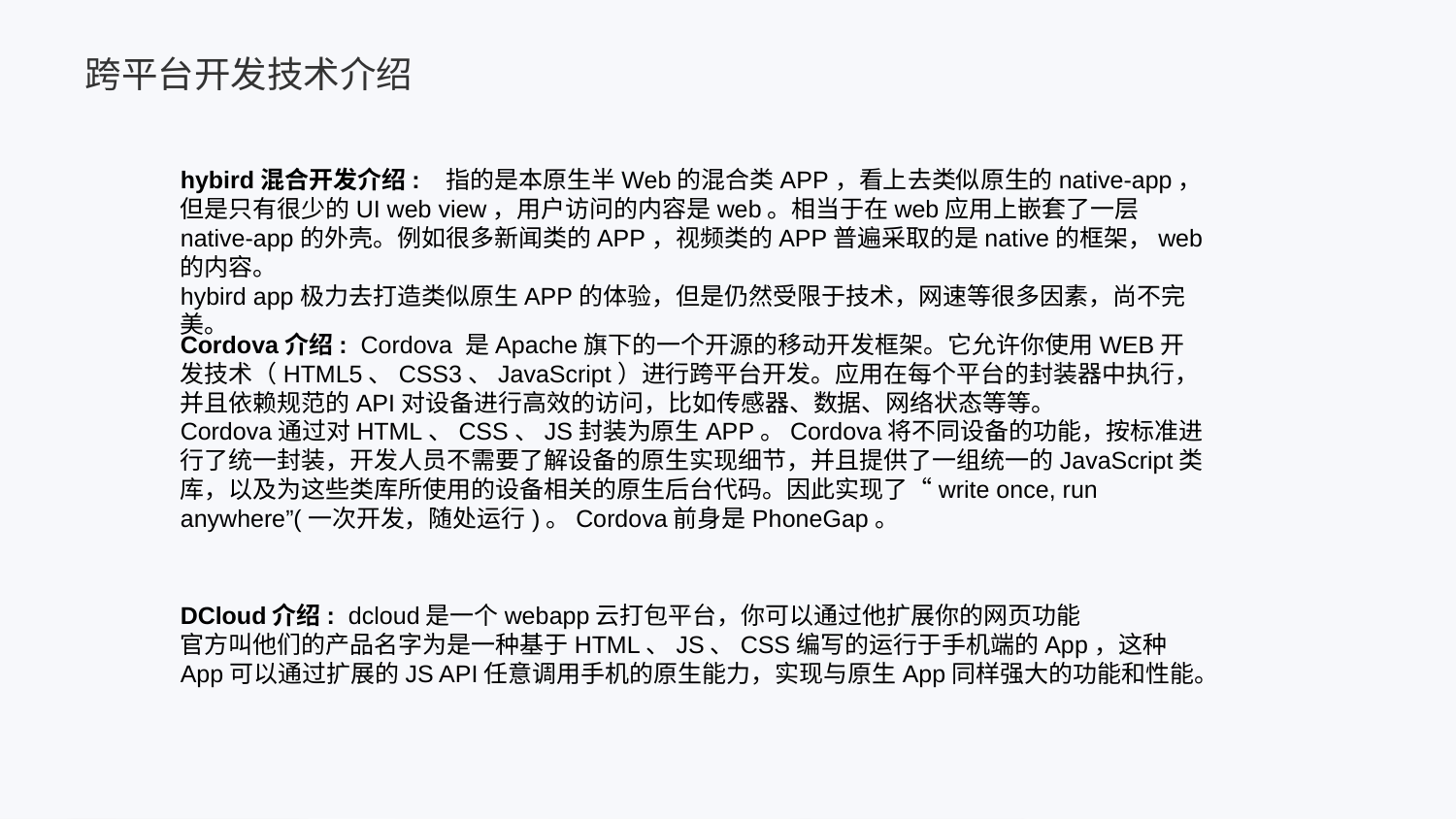

跨平台开发技术介绍
hybird混合开发介绍:   指的是本原生半Web的混合类APP，看上去类似原生的native-app，但是只有很少的UI web view，用户访问的内容是web。相当于在web应用上嵌套了一层native-app的外壳。例如很多新闻类的APP，视频类的APP普遍采取的是native的框架，web的内容。
hybird app极力去打造类似原生APP的体验，但是仍然受限于技术，网速等很多因素，尚不完美。
Cordova介绍:  Cordova 是Apache旗下的一个开源的移动开发框架。它允许你使用WEB开发技术（HTML5、CSS3、JavaScript）进行跨平台开发。应用在每个平台的封装器中执行，并且依赖规范的API对设备进行高效的访问，比如传感器、数据、网络状态等等。
Cordova通过对HTML、CSS、JS封装为原生APP。Cordova将不同设备的功能，按标准进行了统一封装，开发人员不需要了解设备的原生实现细节，并且提供了一组统一的JavaScript类库，以及为这些类库所使用的设备相关的原生后台代码。因此实现了“write once, run anywhere”(一次开发，随处运行)。Cordova前身是PhoneGap。
DCloud介绍:  dcloud是一个webapp云打包平台，你可以通过他扩展你的网页功能
官方叫他们的产品名字为是一种基于HTML、JS、CSS编写的运行于手机端的App，这种App可以通过扩展的JS API任意调用手机的原生能力，实现与原生App同样强大的功能和性能。